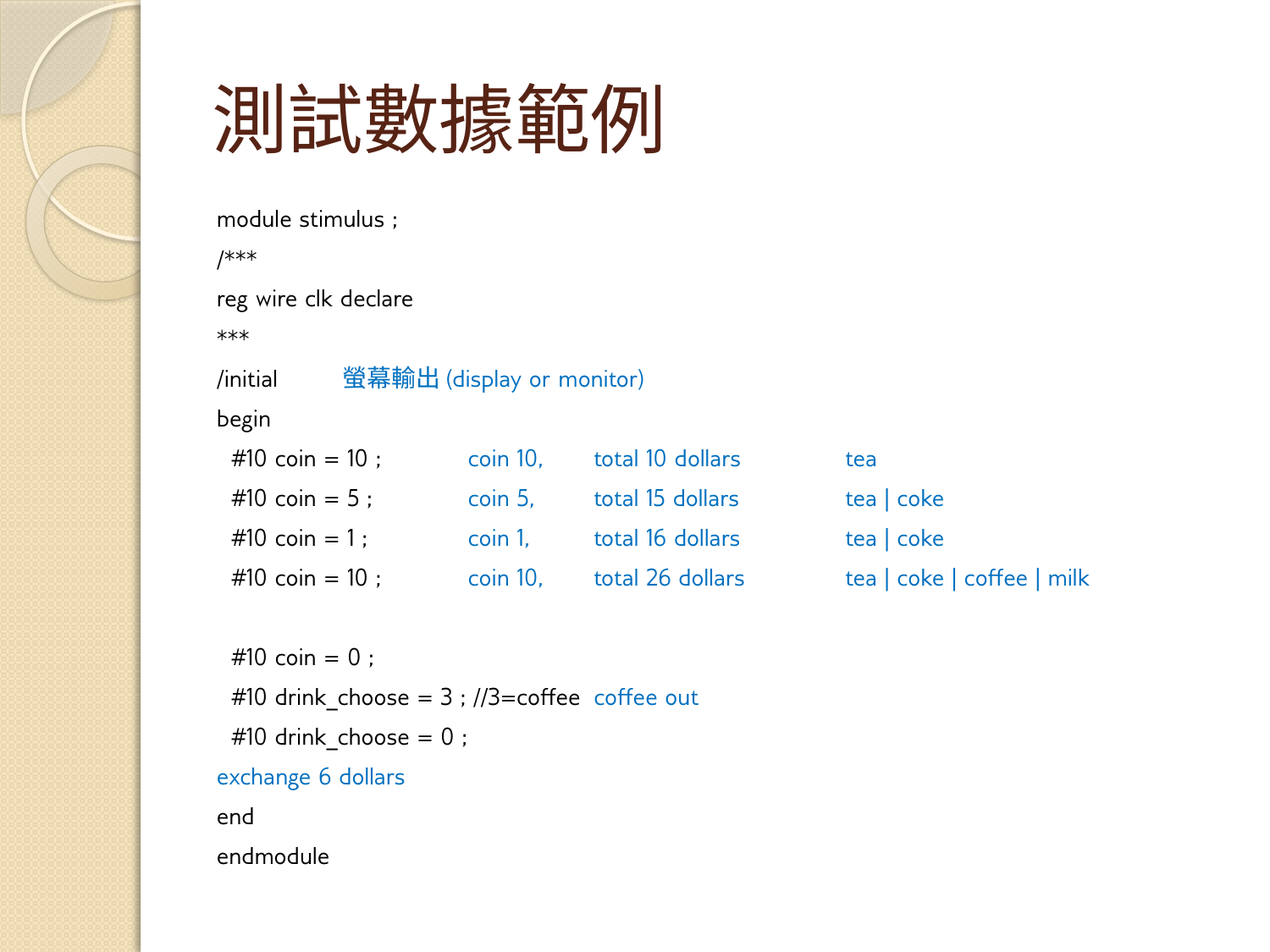

# 測試數據範例
module stimulus ;
/***
reg wire clk declare
***
/initial			螢幕輸出(display or monitor)
begin
  #10 coin = 10 ;		coin 10,	total 10 dollars	tea
  #10 coin = 5 ;		coin 5,	total 15 dollars	tea | coke
  #10 coin = 1 ;		coin 1,	total 16 dollars	tea | coke
  #10 coin = 10 ;		coin 10,	total 26 dollars	tea | coke | coffee | milk

  #10 coin = 0 ;
  #10 drink_choose = 3 ; //3=coffee	coffee out
  #10 drink_choose = 0 ;
			exchange 6 dollars
end
endmodule